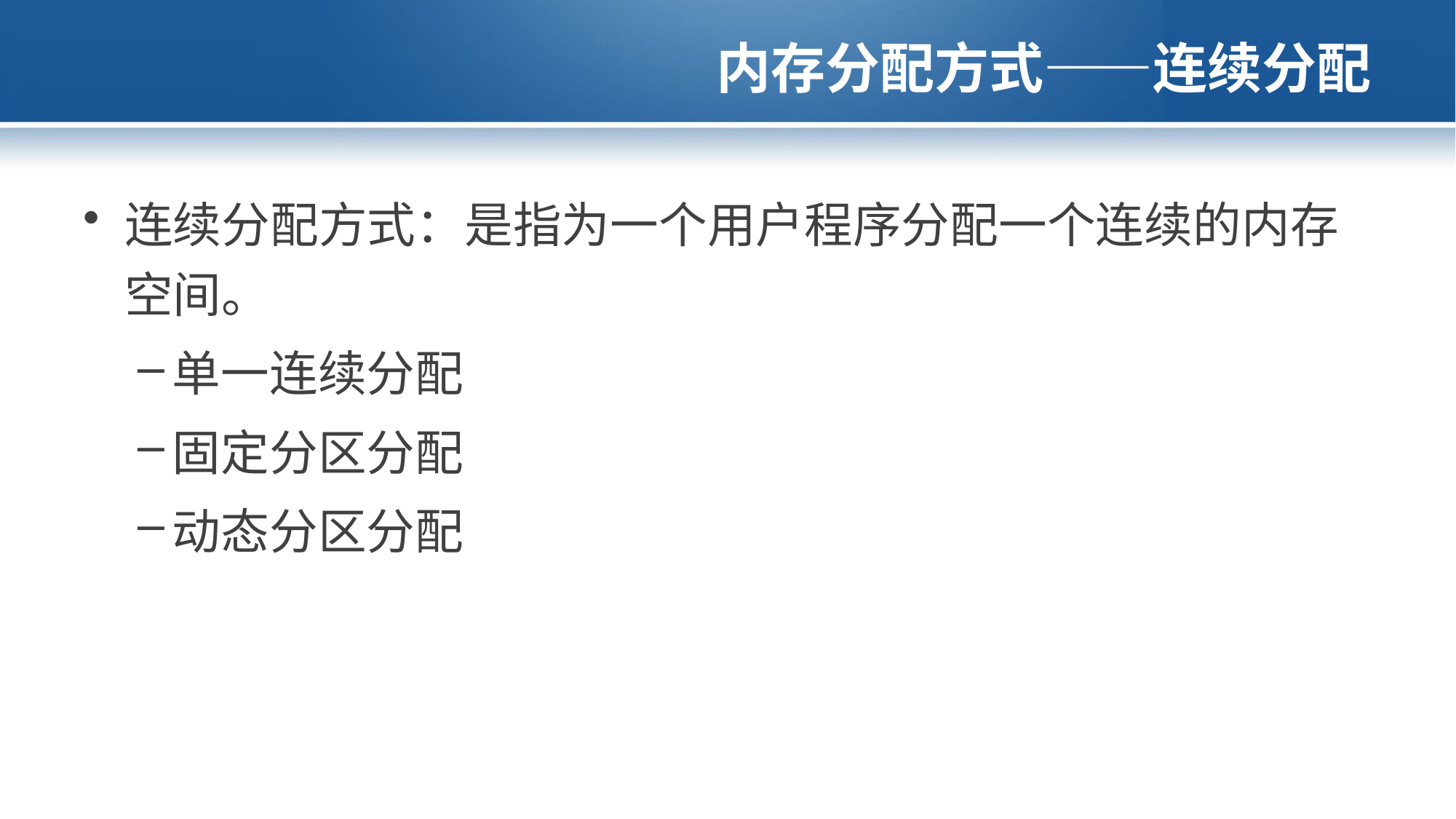

# 内存分配方式——连续分配
连续分配方式：是指为一个用户程序分配一个连续的内存空间。
单一连续分配
固定分区分配
动态分区分配